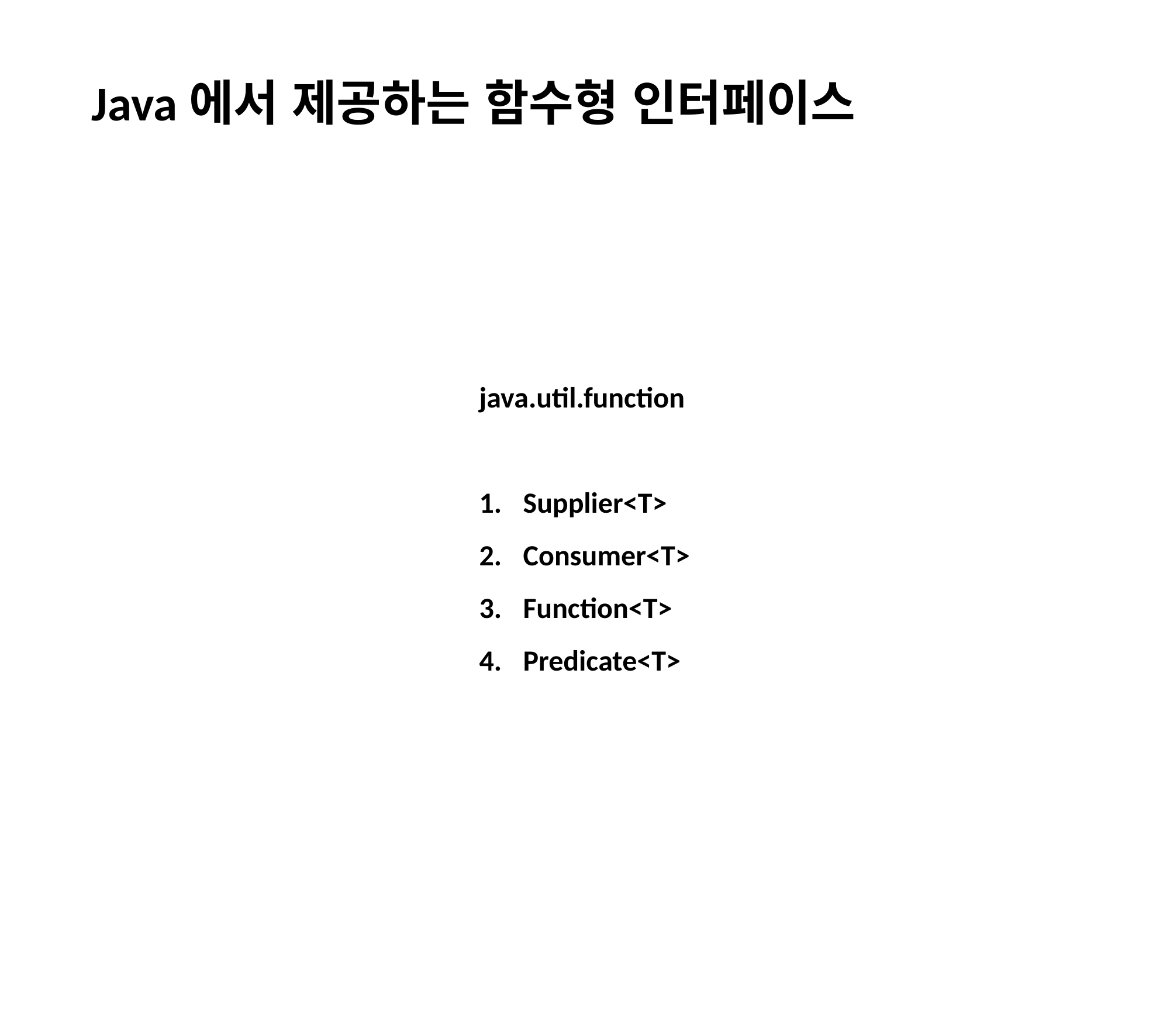

Java에서 제공하는 함수형 인터페이스
java.util.function

Supplier<T>
Consumer<T>
Function<T>
Predicate<T>